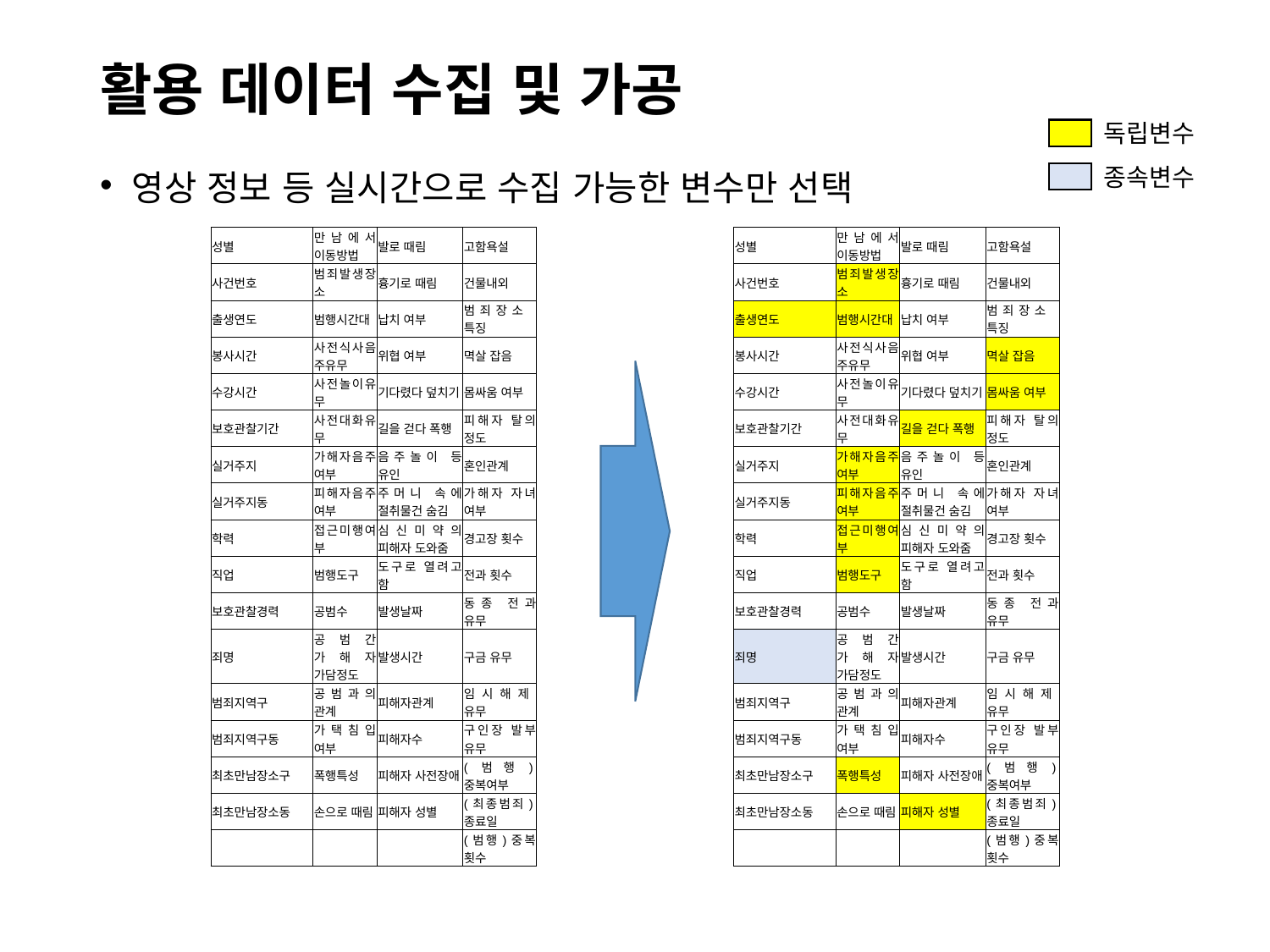

# 활용 데이터 수집 및 가공
독립변수

종속변수
영상 정보 등 실시간으로 수집 가능한 변수만 선택

| 성별 | 만남에서 이동방법 | 발로 때림 | 고함욕설 |
| --- | --- | --- | --- |
| 사건번호 | 범죄발생장소 | 흉기로 때림 | 건물내외 |
| 출생연도 | 범행시간대 | 납치 여부 | 범죄장소 특징 |
| 봉사시간 | 사전식사음주유무 | 위협 여부 | 멱살 잡음 |
| 수강시간 | 사전놀이유무 | 기다렸다 덮치기 | 몸싸움 여부 |
| 보호관찰기간 | 사전대화유무 | 길을 걷다 폭행 | 피해자 탈의 정도 |
| 실거주지 | 가해자음주여부 | 음주놀이 등 유인 | 혼인관계 |
| 실거주지동 | 피해자음주여부 | 주머니 속에 절취물건 숨김 | 가해자 자녀 여부 |
| 학력 | 접근미행여부 | 심신미약의 피해자 도와줌 | 경고장 횟수 |
| 직업 | 범행도구 | 도구로 열려고 함 | 전과 횟수 |
| 보호관찰경력 | 공범수 | 발생날짜 | 동종 전과 유무 |
| 죄명 | 공범간 가해자 가담정도 | 발생시간 | 구금 유무 |
| 범죄지역구 | 공범과의 관계 | 피해자관계 | 임시해제 유무 |
| 범죄지역구동 | 가택침입 여부 | 피해자수 | 구인장 발부 유무 |
| 최초만남장소구 | 폭행특성 | 피해자 사전장애 | (범행)중복여부 |
| 최초만남장소동 | 손으로 때림 | 피해자 성별 | (최종범죄)종료일 |
|  |  |  | (범행)중복 횟수 |
| 성별 | 만남에서 이동방법 | 발로 때림 | 고함욕설 |
| --- | --- | --- | --- |
| 사건번호 | 범죄발생장소 | 흉기로 때림 | 건물내외 |
| 출생연도 | 범행시간대 | 납치 여부 | 범죄장소 특징 |
| 봉사시간 | 사전식사음주유무 | 위협 여부 | 멱살 잡음 |
| 수강시간 | 사전놀이유무 | 기다렸다 덮치기 | 몸싸움 여부 |
| 보호관찰기간 | 사전대화유무 | 길을 걷다 폭행 | 피해자 탈의 정도 |
| 실거주지 | 가해자음주여부 | 음주놀이 등 유인 | 혼인관계 |
| 실거주지동 | 피해자음주여부 | 주머니 속에 절취물건 숨김 | 가해자 자녀 여부 |
| 학력 | 접근미행여부 | 심신미약의 피해자 도와줌 | 경고장 횟수 |
| 직업 | 범행도구 | 도구로 열려고 함 | 전과 횟수 |
| 보호관찰경력 | 공범수 | 발생날짜 | 동종 전과 유무 |
| 죄명 | 공범간 가해자 가담정도 | 발생시간 | 구금 유무 |
| 범죄지역구 | 공범과의 관계 | 피해자관계 | 임시해제 유무 |
| 범죄지역구동 | 가택침입 여부 | 피해자수 | 구인장 발부 유무 |
| 최초만남장소구 | 폭행특성 | 피해자 사전장애 | (범행)중복여부 |
| 최초만남장소동 | 손으로 때림 | 피해자 성별 | (최종범죄)종료일 |
|  |  |  | (범행)중복 횟수 |